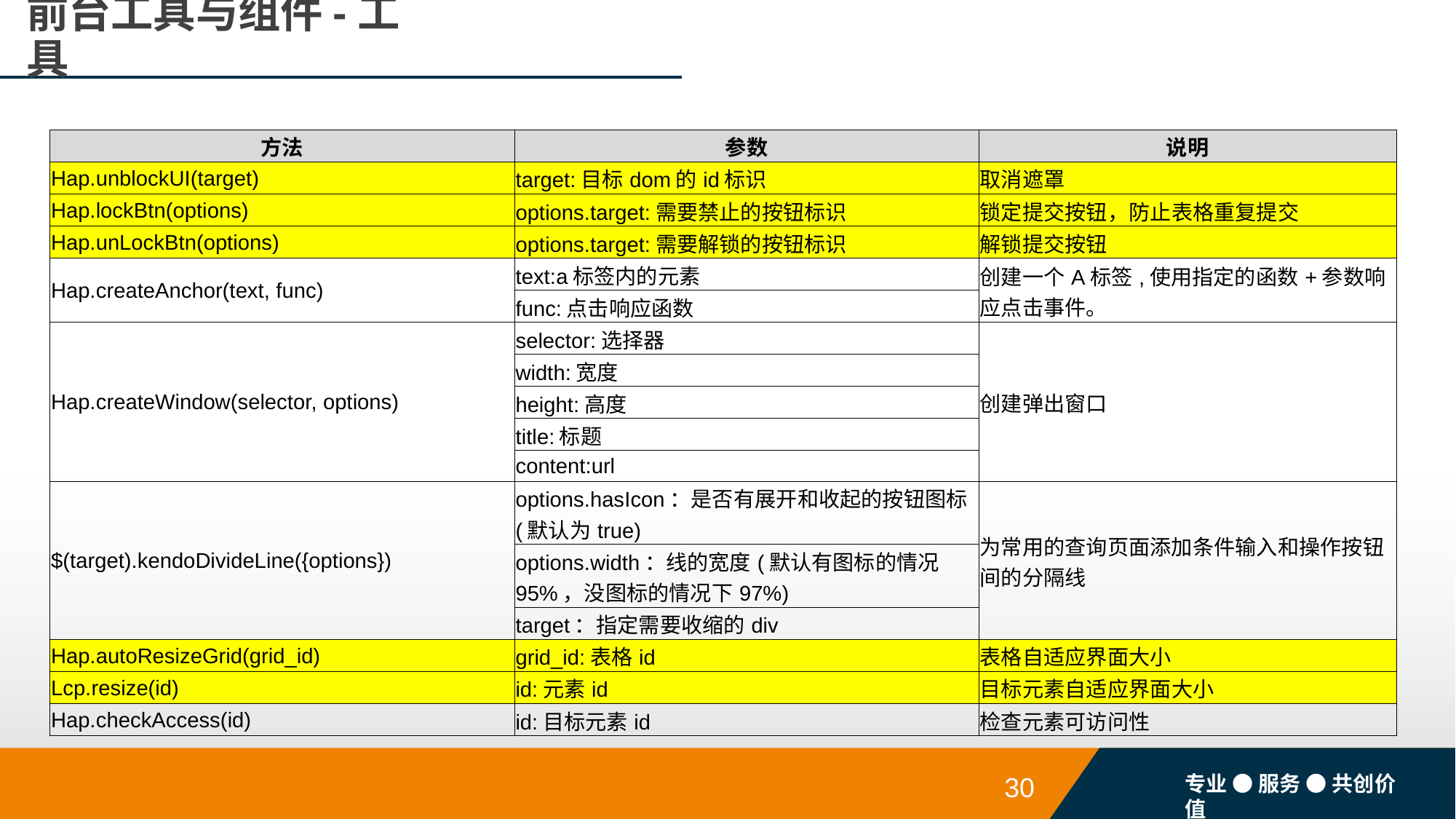

# 前台工具与组件-工具
| 方法 | 参数 | 说明 |
| --- | --- | --- |
| Hap.unblockUI(target) | target:目标dom的id标识 | 取消遮罩 |
| Hap.lockBtn(options) | options.target:需要禁止的按钮标识 | 锁定提交按钮，防止表格重复提交 |
| Hap.unLockBtn(options) | options.target:需要解锁的按钮标识 | 解锁提交按钮 |
| Hap.createAnchor(text, func) | text:a标签内的元素 | 创建一个A标签,使用指定的函数+参数响应点击事件。 |
|  | func:点击响应函数 |  |
| Hap.createWindow(selector, options) | selector:选择器 | 创建弹出窗口 |
|  | width:宽度 |  |
|  | height:高度 |  |
|  | title:标题 |  |
|  | content:url |  |
| $(target).kendoDivideLine({options}) | options.hasIcon：是否有展开和收起的按钮图标(默认为true) | 为常用的查询页面添加条件输入和操作按钮间的分隔线 |
|  | options.width：线的宽度(默认有图标的情况95%，没图标的情况下97%) |  |
|  | target：指定需要收缩的div |  |
| Hap.autoResizeGrid(grid\_id) | grid\_id:表格id | 表格自适应界面大小 |
| Lcp.resize(id) | id:元素id | 目标元素自适应界面大小 |
| Hap.checkAccess(id) | id:目标元素id | 检查元素可访问性 |